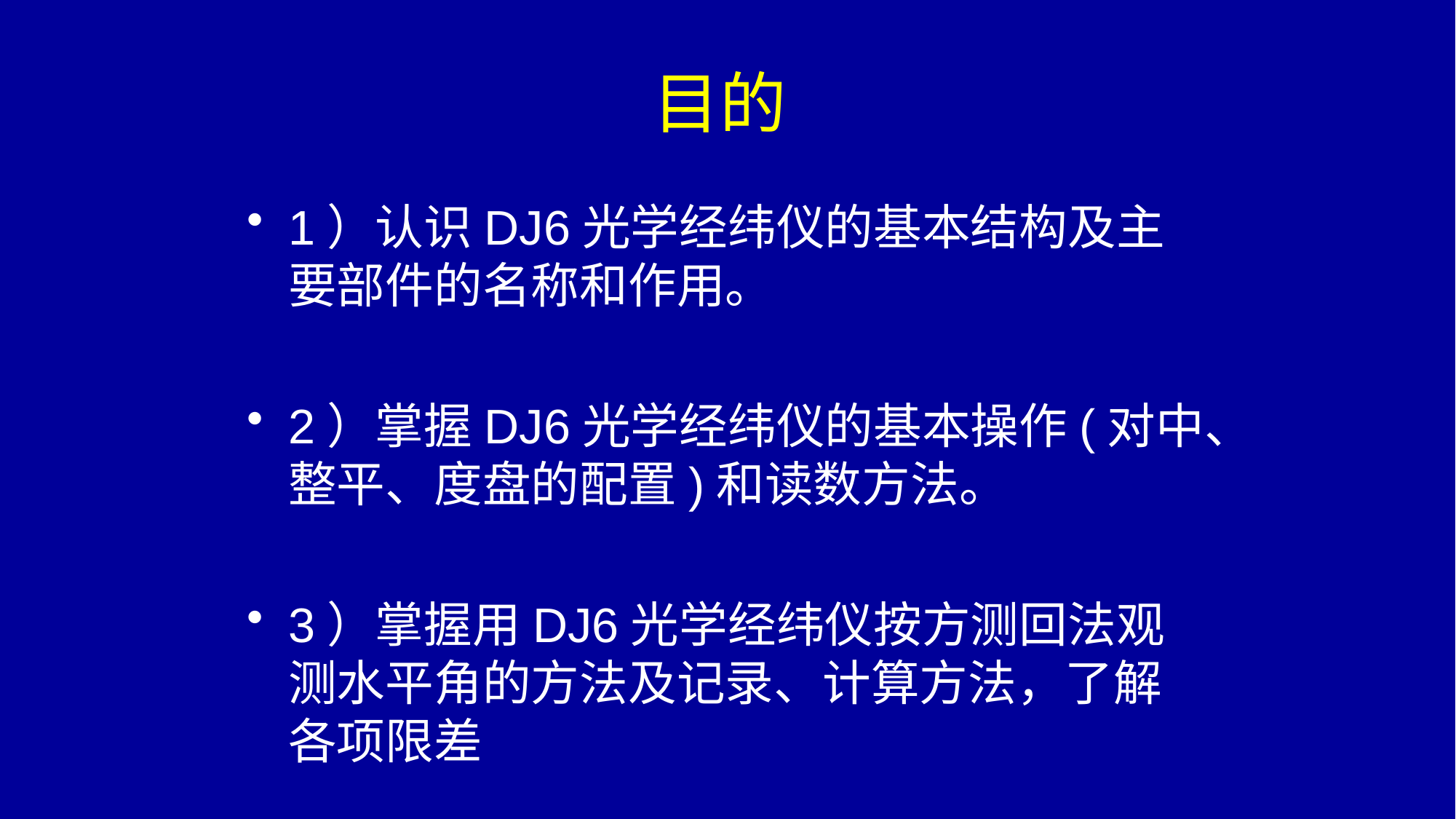

# 目的
1）认识DJ6光学经纬仪的基本结构及主要部件的名称和作用。

2）掌握DJ6光学经纬仪的基本操作(对中、整平、度盘的配置)和读数方法。

3）掌握用DJ6光学经纬仪按方测回法观测水平角的方法及记录、计算方法，了解各项限差